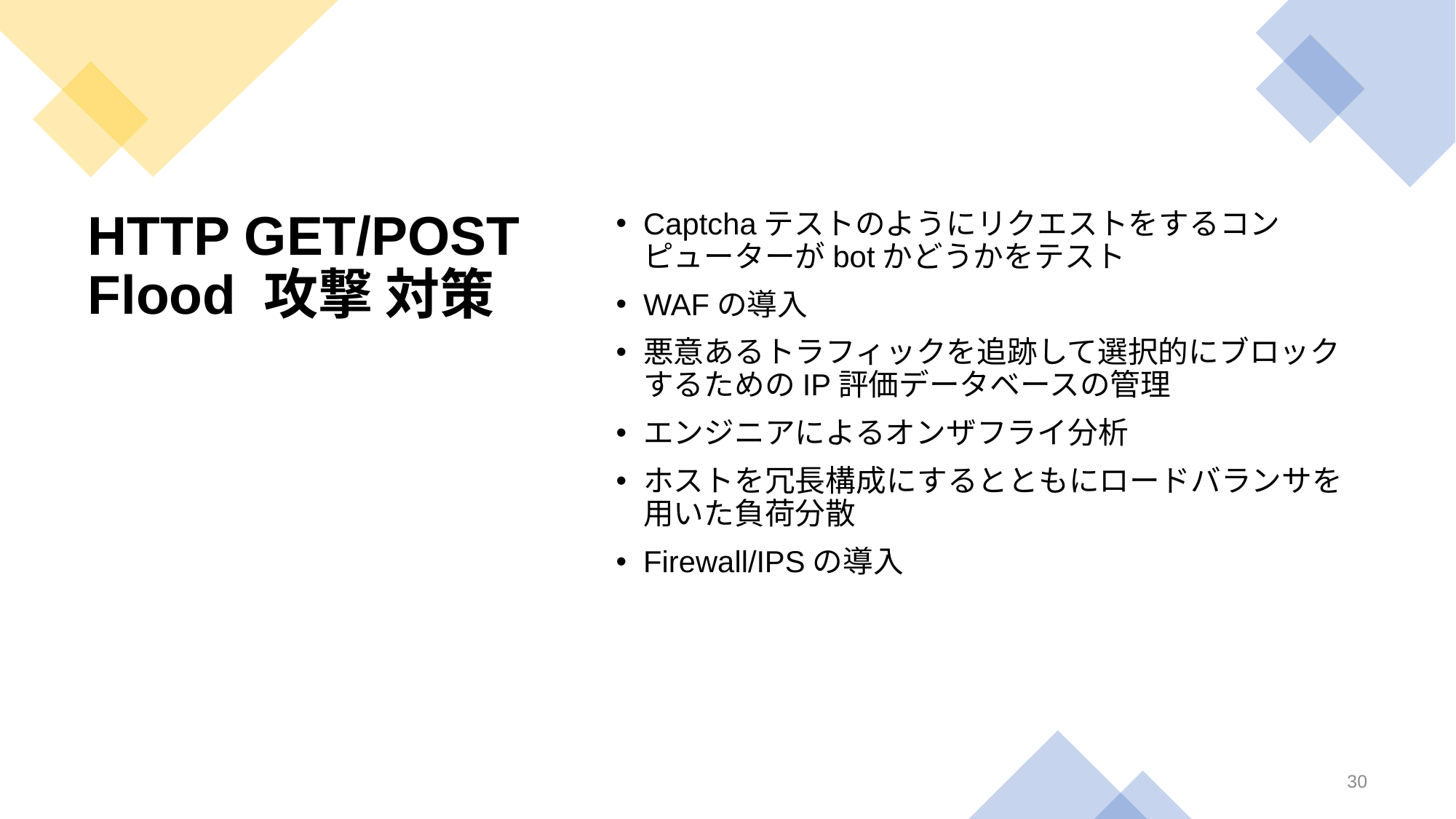

Captchaテストのようにリクエストをするコンピューターがbotかどうかをテスト
WAFの導入
悪意あるトラフィックを追跡して選択的にブロックするためのIP評価データベースの管理
エンジニアによるオンザフライ分析
ホストを冗長構成にするとともにロードバランサを用いた負荷分散
Firewall/IPSの導入

# HTTP GET/POST Flood 攻撃 対策

30